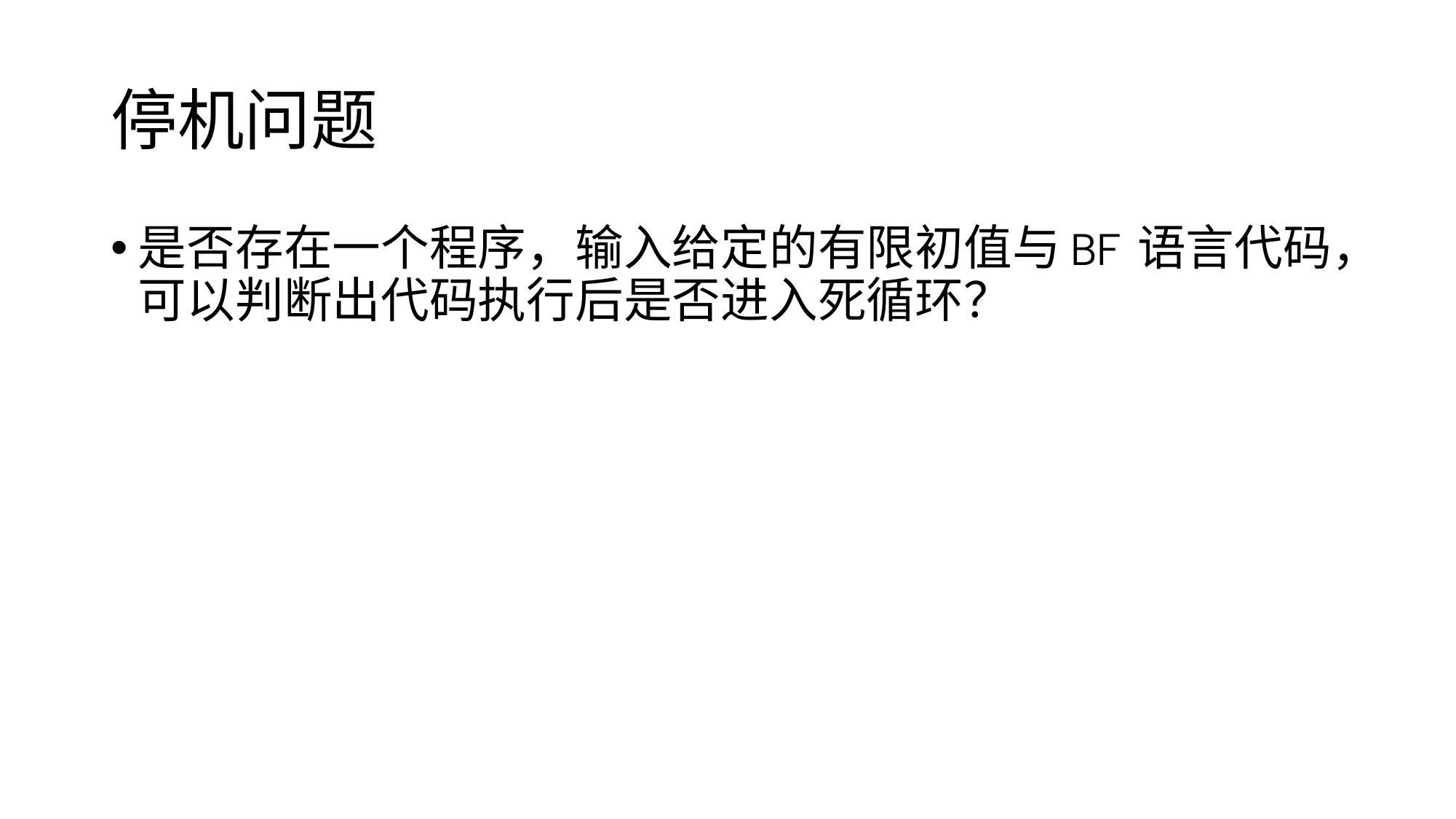

# 停机问题
是否存在一个程序，输入给定的有限初值与BF语言代码，可以判断出代码执行后是否进入死循环？